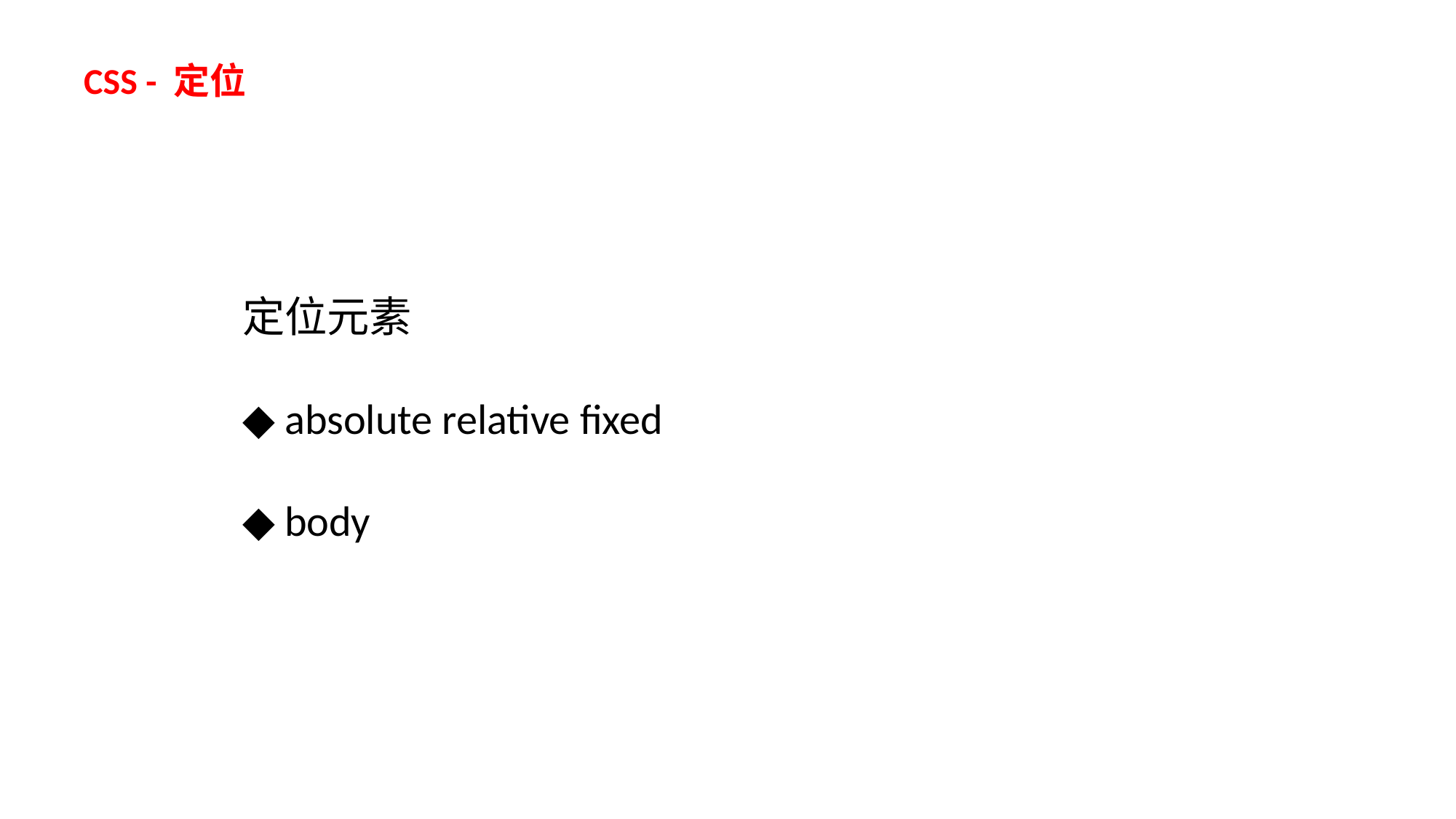

CSS - 定位
定位元素

◆ absolute relative fixed

◆ body